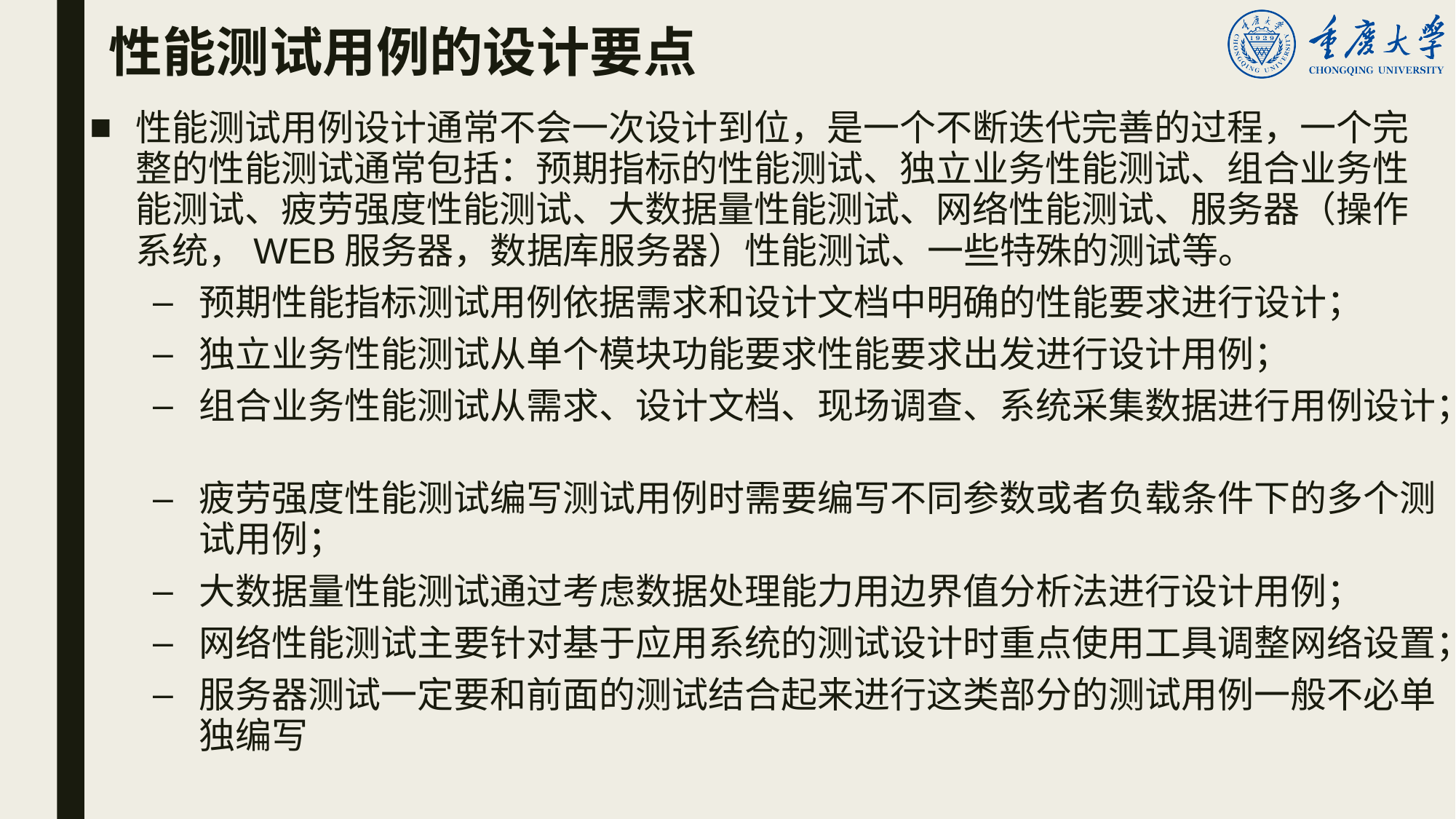

# 性能测试用例的设计要点
性能测试用例设计通常不会一次设计到位，是一个不断迭代完善的过程，一个完整的性能测试通常包括：预期指标的性能测试、独立业务性能测试、组合业务性能测试、疲劳强度性能测试、大数据量性能测试、网络性能测试、服务器（操作系统，WEB服务器，数据库服务器）性能测试、一些特殊的测试等。
预期性能指标测试用例依据需求和设计文档中明确的性能要求进行设计；
独立业务性能测试从单个模块功能要求性能要求出发进行设计用例；
组合业务性能测试从需求、设计文档、现场调查、系统采集数据进行用例设计；
疲劳强度性能测试编写测试用例时需要编写不同参数或者负载条件下的多个测试用例；
大数据量性能测试通过考虑数据处理能力用边界值分析法进行设计用例；
网络性能测试主要针对基于应用系统的测试设计时重点使用工具调整网络设置；
服务器测试一定要和前面的测试结合起来进行这类部分的测试用例一般不必单独编写